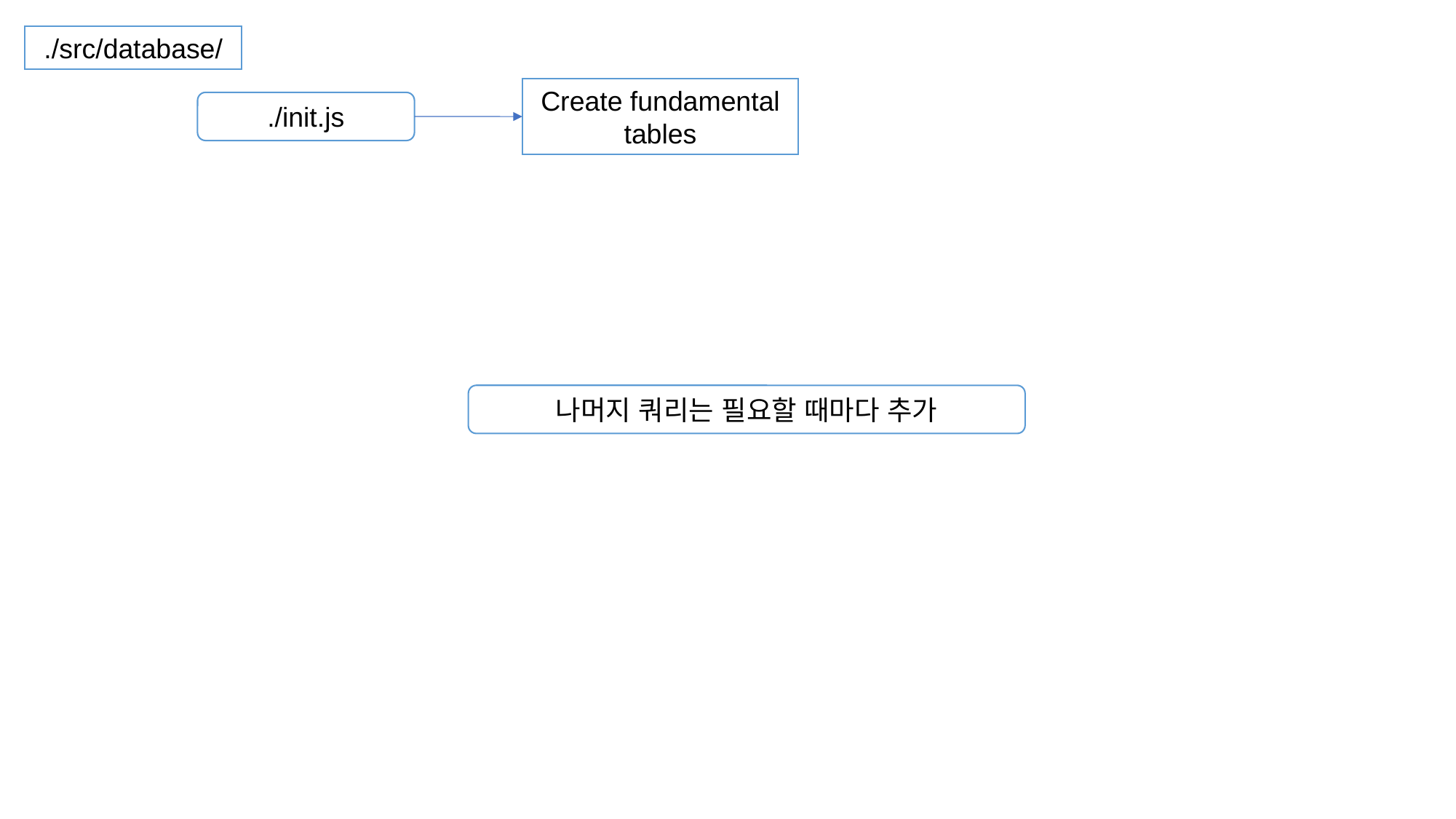

./src/database/
Create fundamental
tables
./init.js
나머지 쿼리는 필요할 때마다 추가